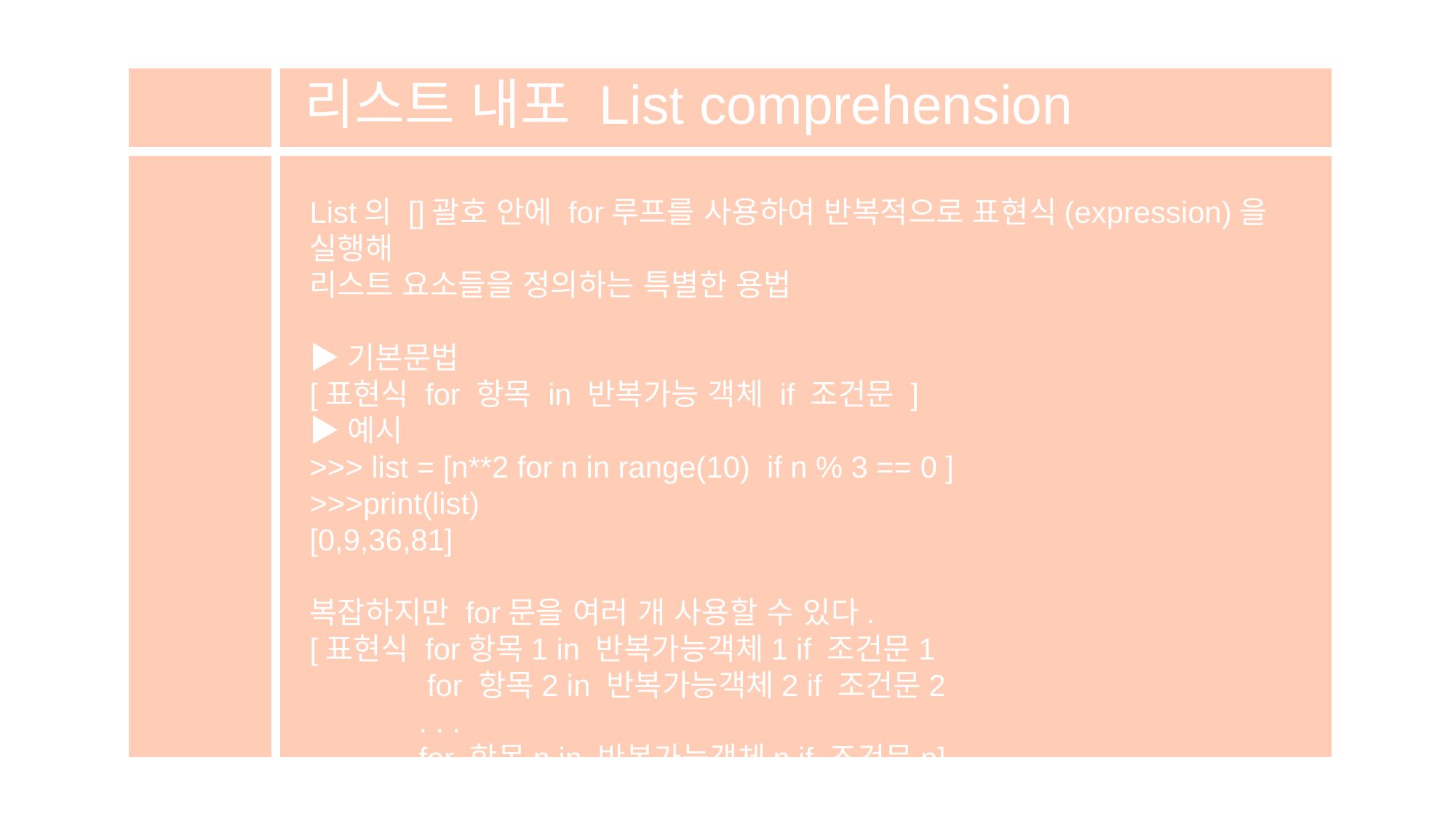

리스트 내포 List comprehension
List의 []괄호 안에 for루프를 사용하여 반복적으로 표현식(expression)을 실행해
리스트 요소들을 정의하는 특별한 용법

▶기본문법
[표현식 for 항목 in 반복가능 객체 if 조건문 ]
▶예시
>>> list = [n**2 for n in range(10)  if n % 3 == 0 ]
>>>print(list)
[0,9,36,81]

복잡하지만 for문을 여러 개 사용할 수 있다.
[표현식 for항목1 in 반복가능객체1 if 조건문1
	 for 항목2 in 반복가능객체2 if 조건문2
	. . .
	for 항목n in 반복가능객체n if 조건문n]